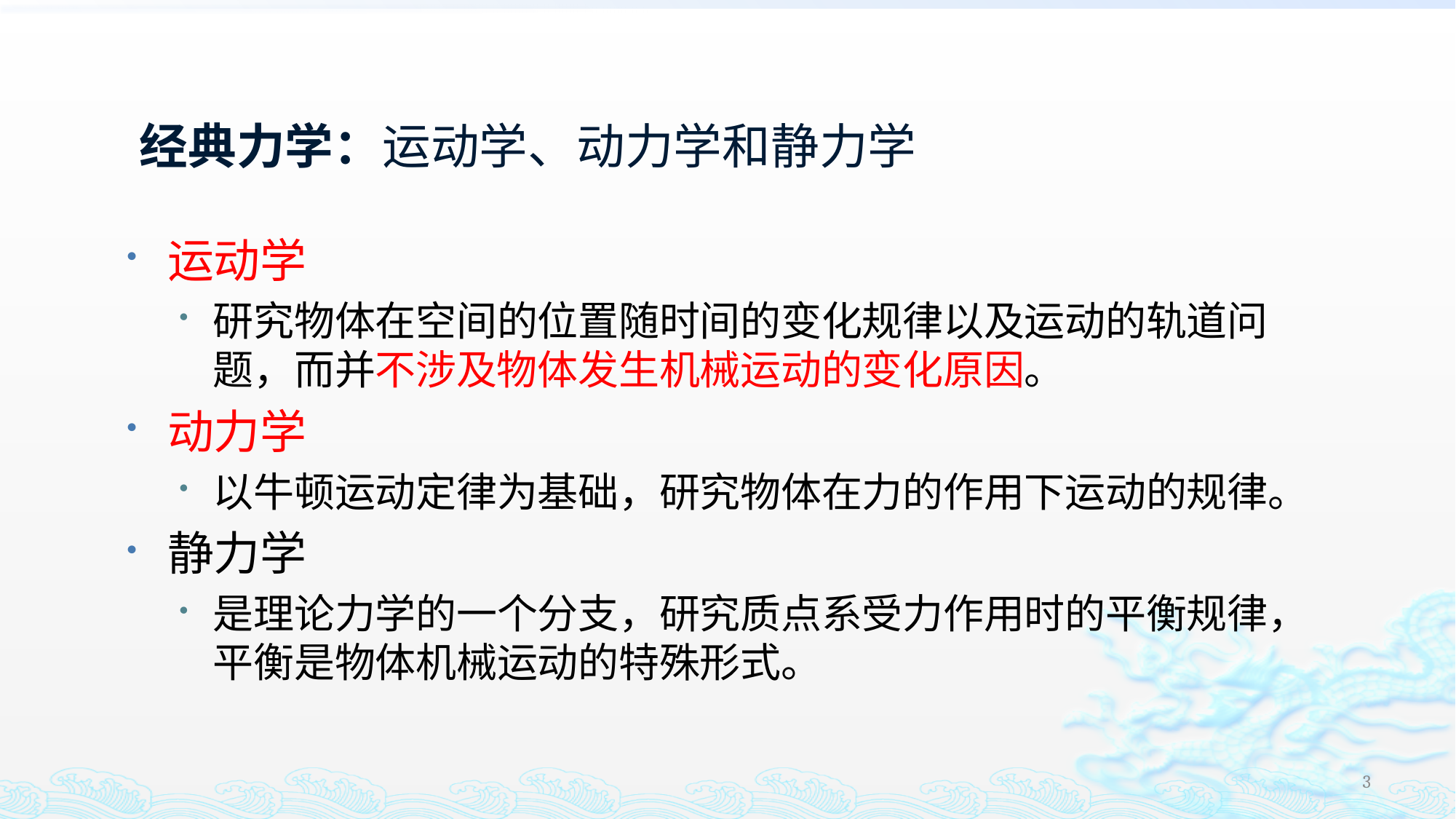

# 经典力学：运动学、动力学和静力学
运动学
研究物体在空间的位置随时间的变化规律以及运动的轨道问题，而并不涉及物体发生机械运动的变化原因。
动力学
以牛顿运动定律为基础，研究物体在力的作用下运动的规律。
静力学
是理论力学的一个分支，研究质点系受力作用时的平衡规律，平衡是物体机械运动的特殊形式。
3